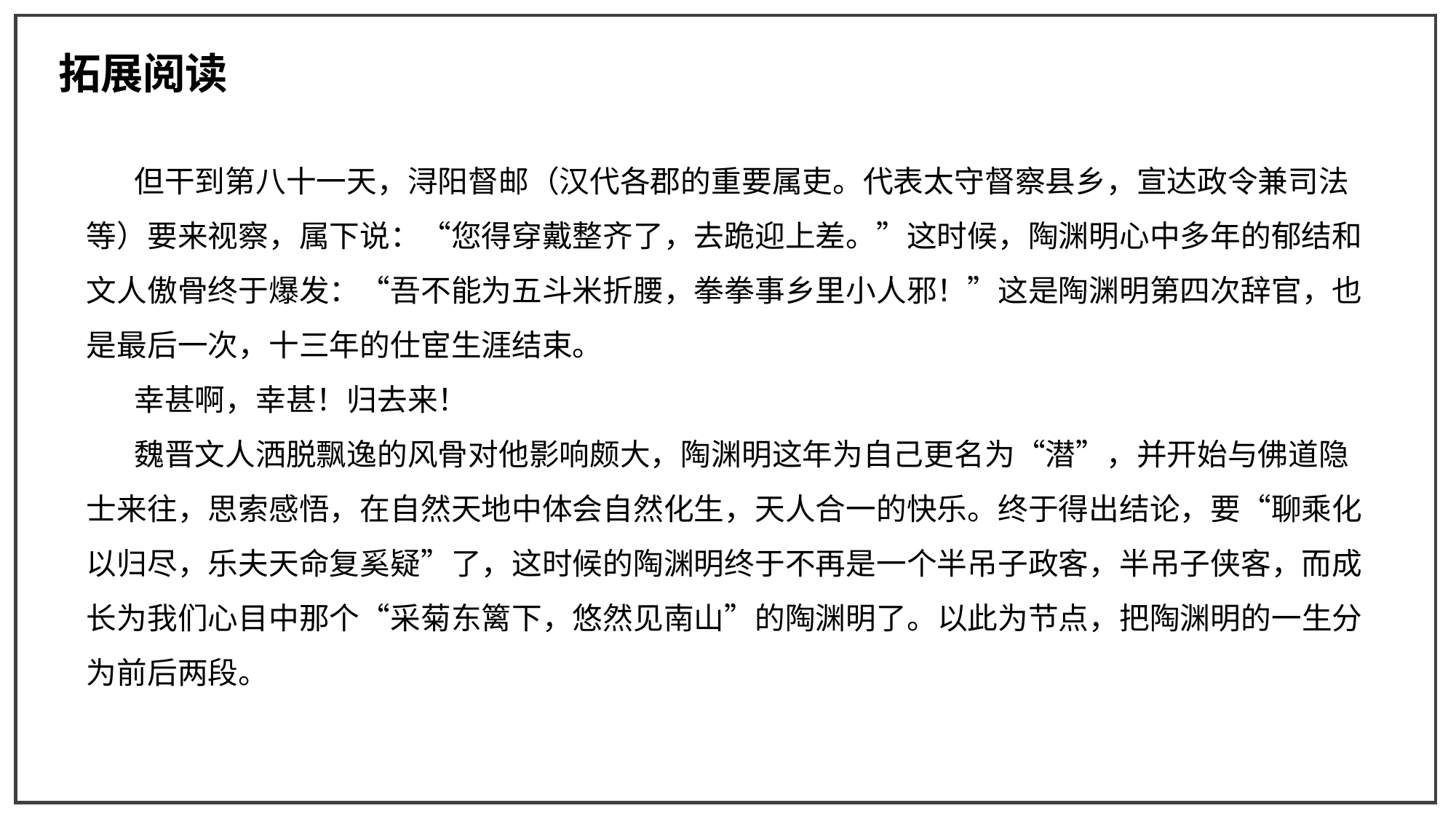

拓展阅读
      但干到第八十一天，浔阳督邮（汉代各郡的重要属吏。代表太守督察县乡，宣达政令兼司法等）要来视察，属下说：“您得穿戴整齐了，去跪迎上差。”这时候，陶渊明心中多年的郁结和文人傲骨终于爆发：“吾不能为五斗米折腰，拳拳事乡里小人邪！”这是陶渊明第四次辞官，也是最后一次，十三年的仕宦生涯结束。
      幸甚啊，幸甚！归去来！
      魏晋文人洒脱飘逸的风骨对他影响颇大，陶渊明这年为自己更名为“潜”，并开始与佛道隐士来往，思索感悟，在自然天地中体会自然化生，天人合一的快乐。终于得出结论，要“聊乘化以归尽，乐夫天命复奚疑”了，这时候的陶渊明终于不再是一个半吊子政客，半吊子侠客，而成长为我们心目中那个“采菊东篱下，悠然见南山”的陶渊明了。以此为节点，把陶渊明的一生分为前后两段。